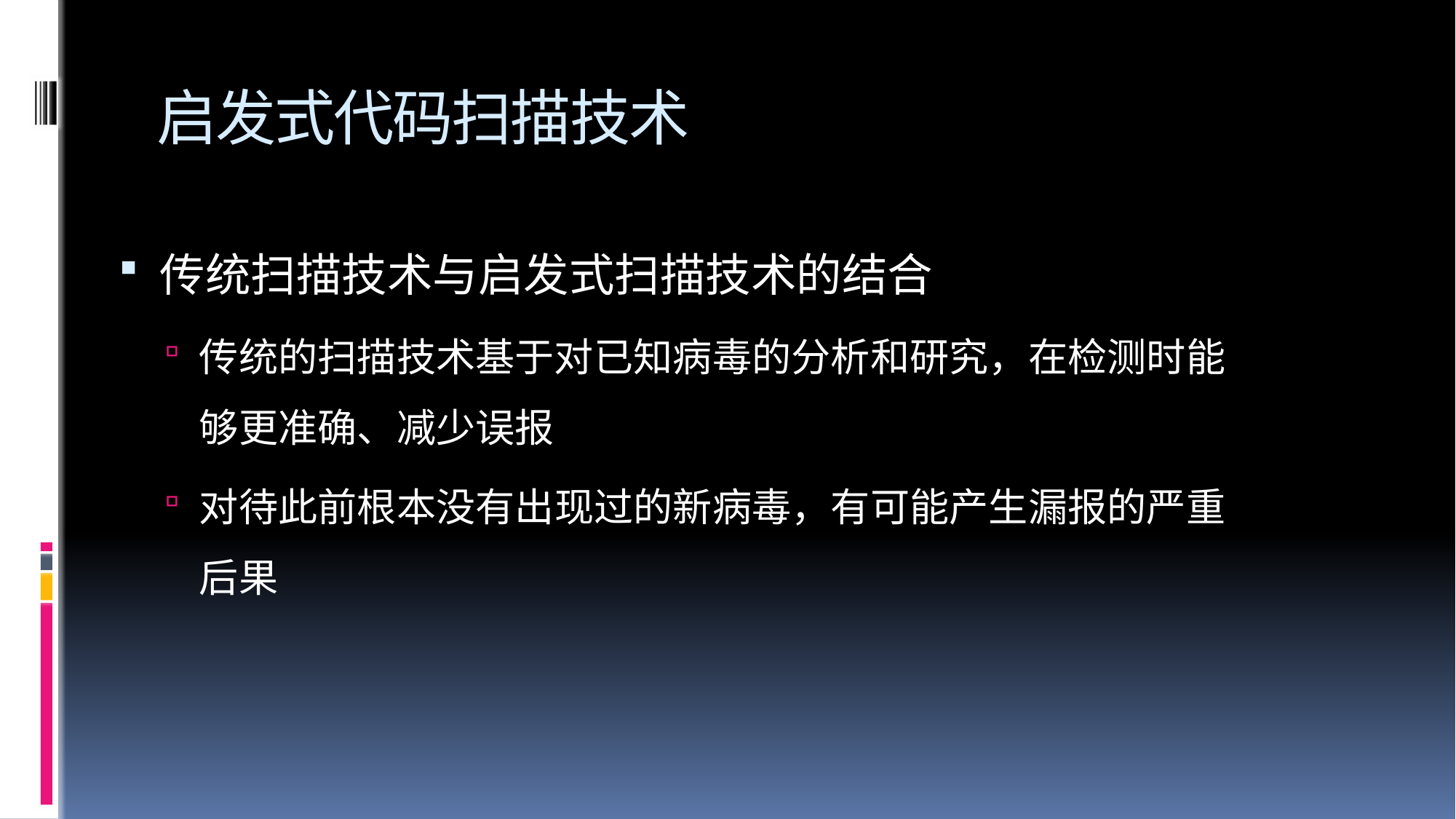

# 启发式代码扫描技术
传统扫描技术与启发式扫描技术的结合
传统的扫描技术基于对已知病毒的分析和研究，在检测时能够更准确、减少误报
对待此前根本没有出现过的新病毒，有可能产生漏报的严重后果